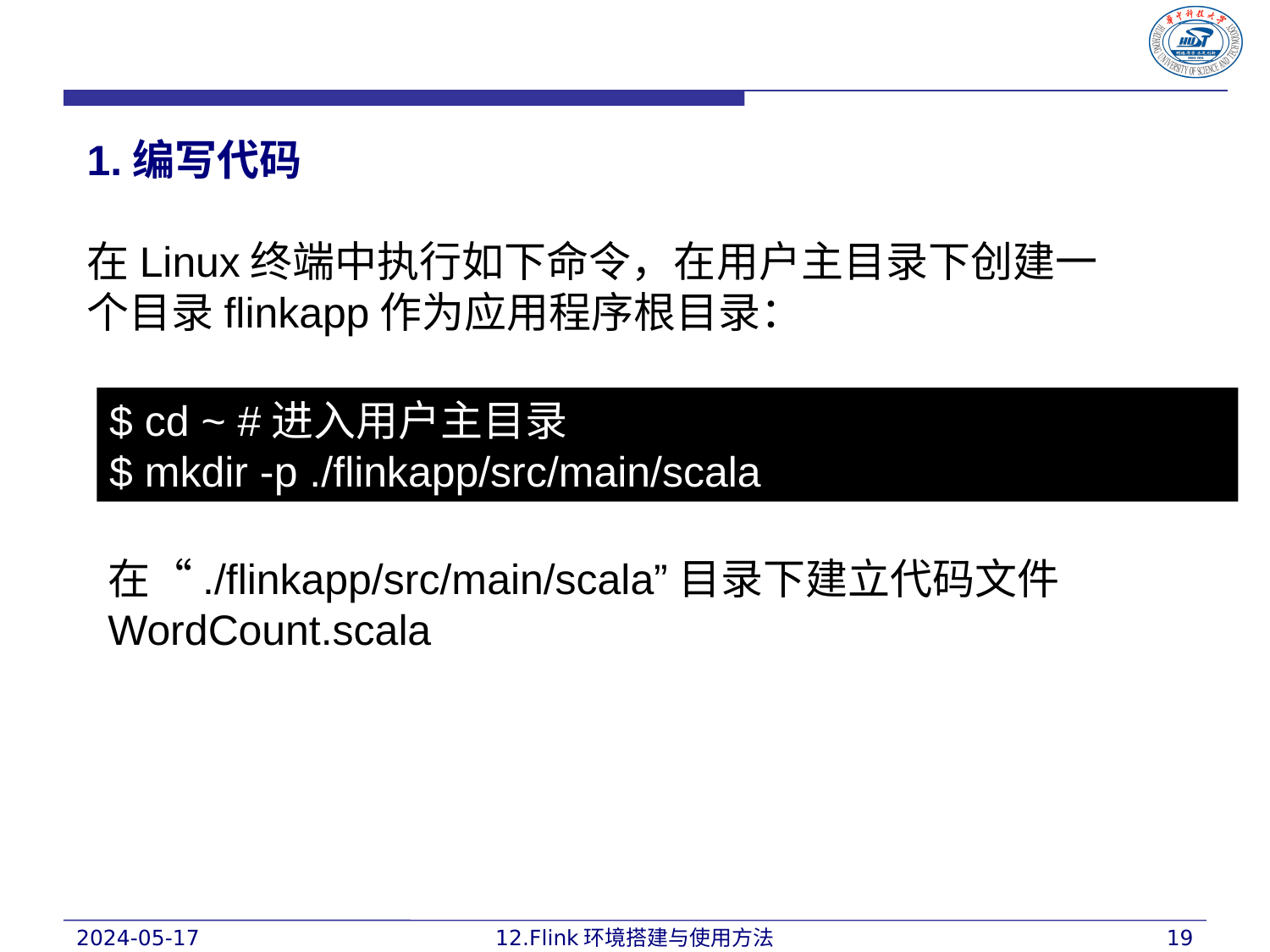

1.编写代码

在Linux终端中执行如下命令，在用户主目录下创建一个目录flinkapp作为应用程序根目录：
$ cd ~ #进入用户主目录
$ mkdir -p ./flinkapp/src/main/scala
在“./flinkapp/src/main/scala”目录下建立代码文件WordCount.scala
2024-05-17
12.Flink环境搭建与使用方法
19